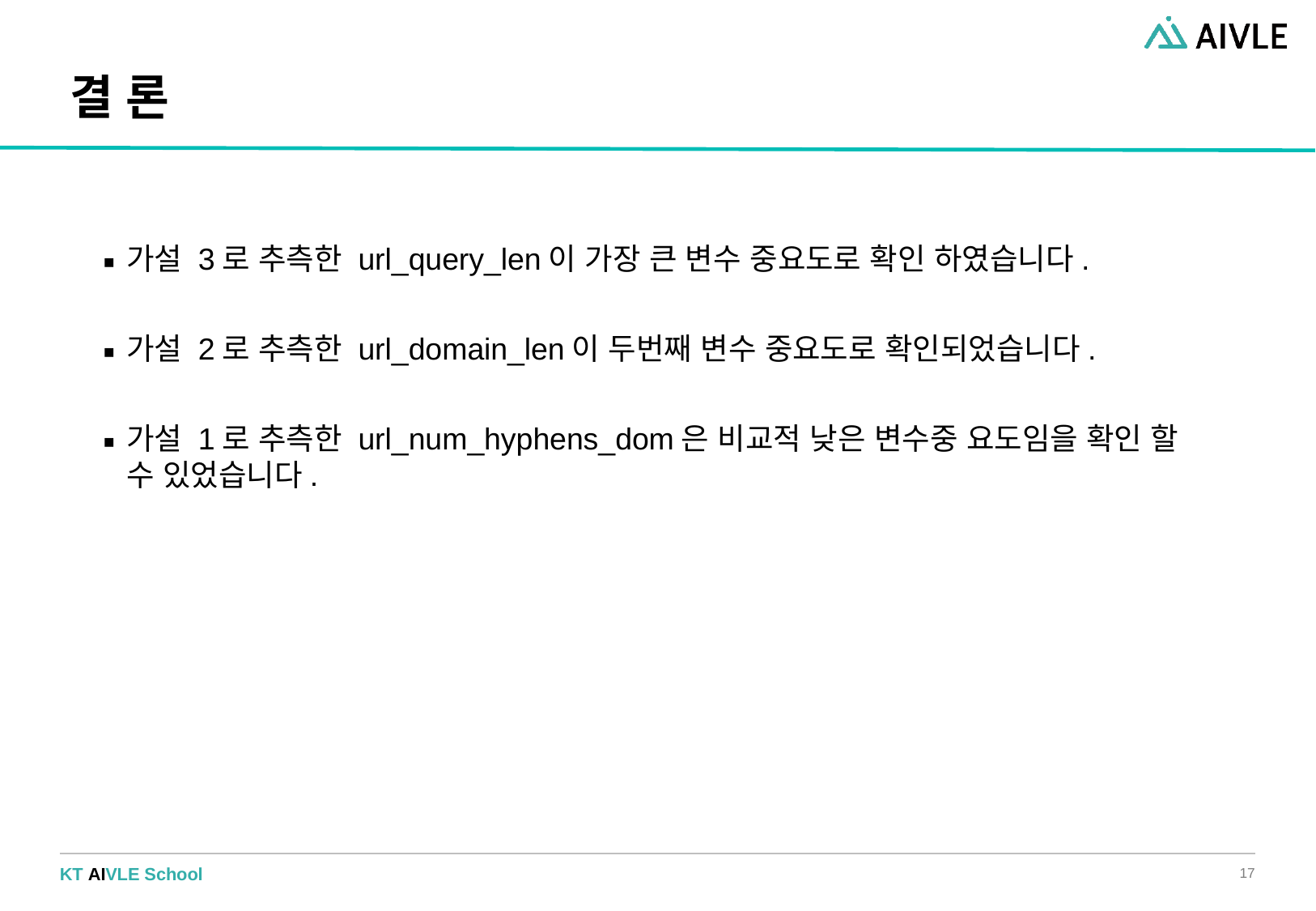

# 결 론
가설 3로 추측한 url_query_len이 가장 큰 변수 중요도로 확인 하였습니다.

가설 2로 추측한 url_domain_len이 두번째 변수 중요도로 확인되었습니다.

가설 1로 추측한 url_num_hyphens_dom은 비교적 낮은 변수중 요도임을 확인 할 수 있었습니다.